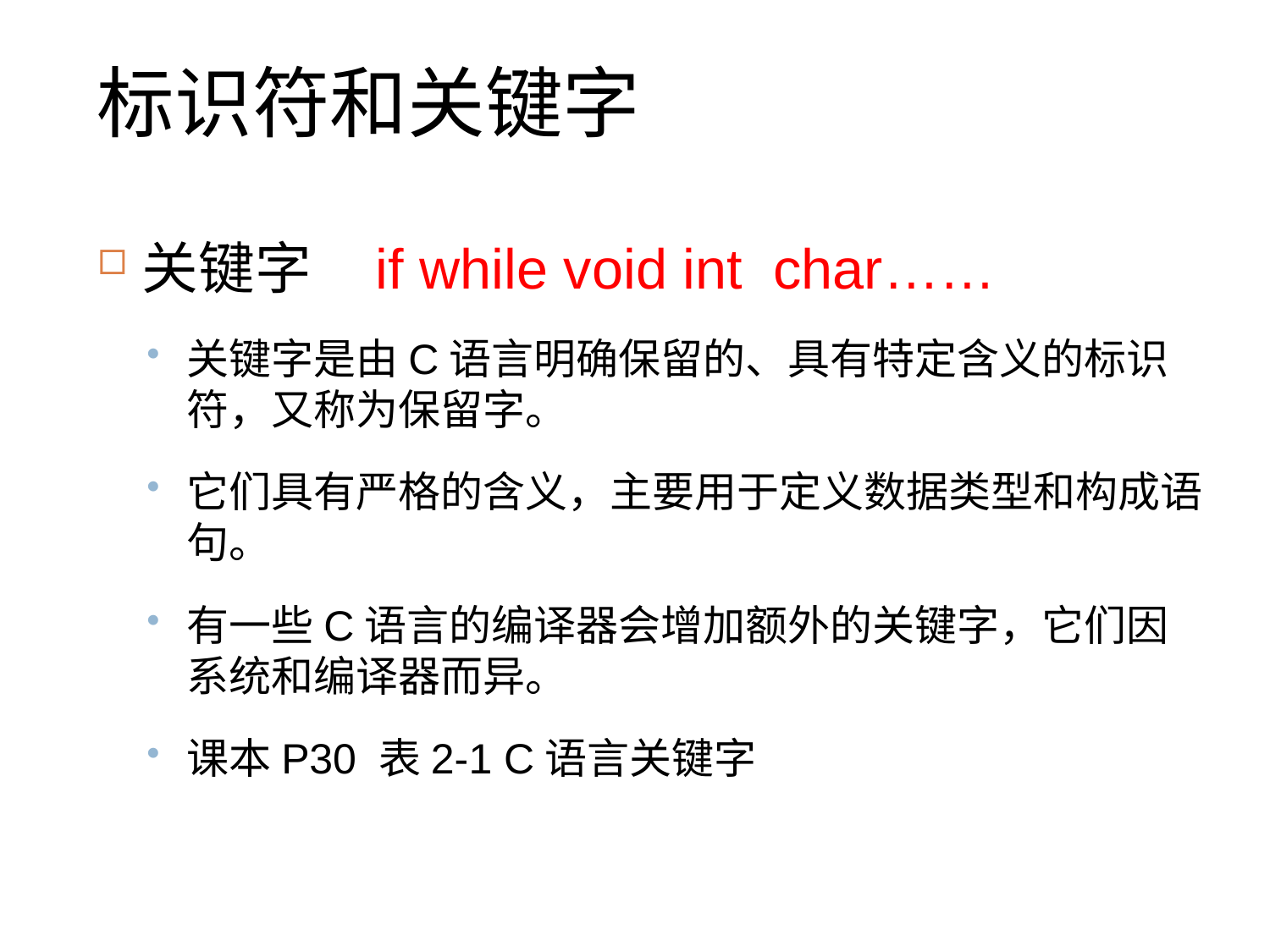

# 标识符和关键字
关键字    if while void int  char……
关键字是由C语言明确保留的、具有特定含义的标识符，又称为保留字。
它们具有严格的含义，主要用于定义数据类型和构成语句。
有一些C语言的编译器会增加额外的关键字，它们因系统和编译器而异。
课本P30 表2-1 C语言关键字